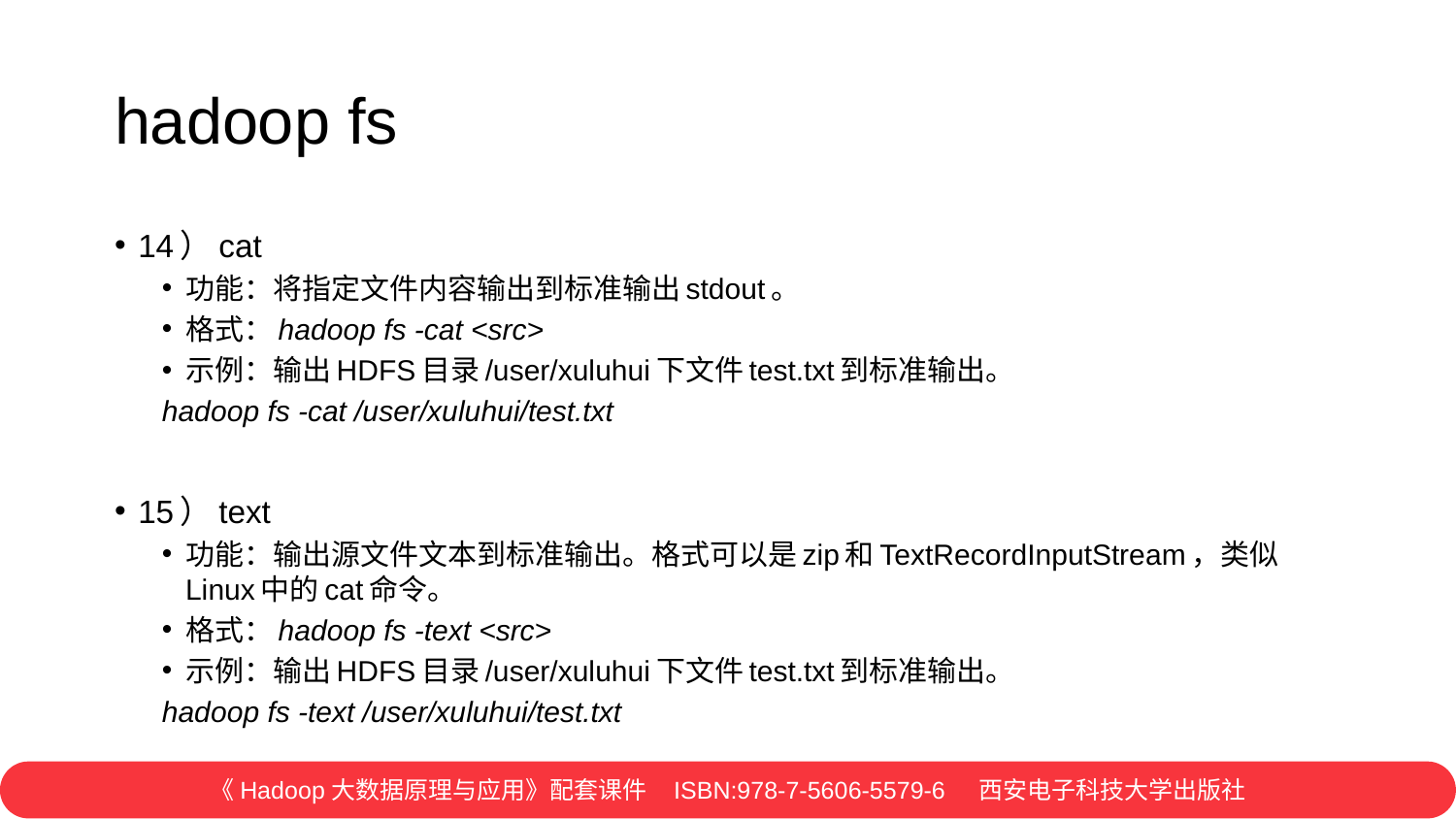

# hadoop fs
14）cat
功能：将指定文件内容输出到标准输出stdout。
格式：hadoop fs -cat <src>
示例：输出HDFS目录/user/xuluhui下文件test.txt到标准输出。
hadoop fs -cat /user/xuluhui/test.txt

15）text
功能：输出源文件文本到标准输出。格式可以是zip和TextRecordInputStream，类似Linux中的cat命令。
格式：hadoop fs -text <src>
示例：输出HDFS目录/user/xuluhui下文件test.txt到标准输出。
hadoop fs -text /user/xuluhui/test.txt